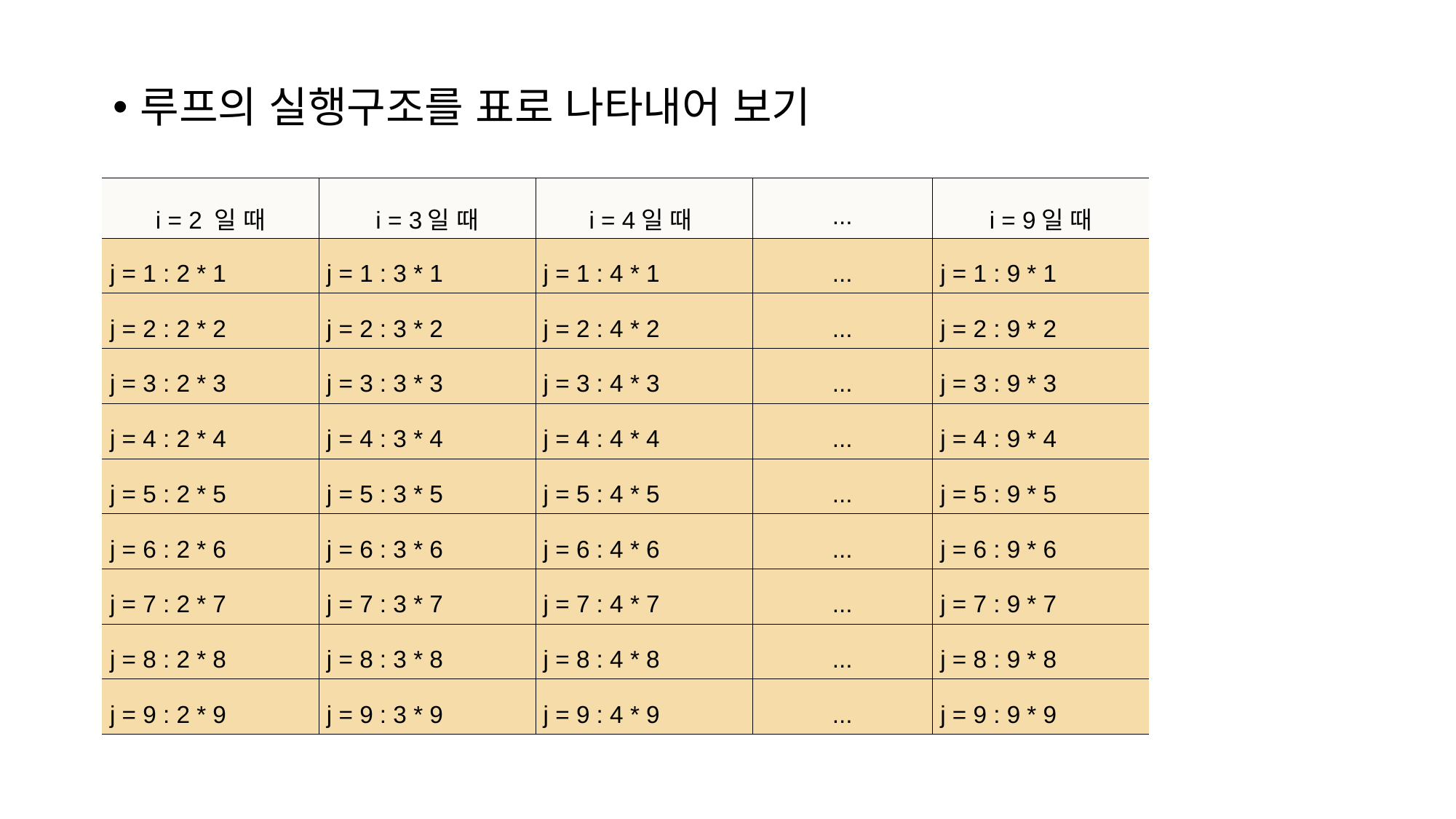

루프의 실행구조를 표로 나타내어 보기

| i = 2 일 때 | i = 3일 때 | i = 4일 때 | ... | i = 9일 때 |
| --- | --- | --- | --- | --- |
| j = 1 : 2 \* 1 | j = 1 : 3 \* 1 | j = 1 : 4 \* 1 | ... | j = 1 : 9 \* 1 |
| j = 2 : 2 \* 2 | j = 2 : 3 \* 2 | j = 2 : 4 \* 2 | ... | j = 2 : 9 \* 2 |
| j = 3 : 2 \* 3 | j = 3 : 3 \* 3 | j = 3 : 4 \* 3 | ... | j = 3 : 9 \* 3 |
| j = 4 : 2 \* 4 | j = 4 : 3 \* 4 | j = 4 : 4 \* 4 | ... | j = 4 : 9 \* 4 |
| j = 5 : 2 \* 5 | j = 5 : 3 \* 5 | j = 5 : 4 \* 5 | ... | j = 5 : 9 \* 5 |
| j = 6 : 2 \* 6 | j = 6 : 3 \* 6 | j = 6 : 4 \* 6 | ... | j = 6 : 9 \* 6 |
| j = 7 : 2 \* 7 | j = 7 : 3 \* 7 | j = 7 : 4 \* 7 | ... | j = 7 : 9 \* 7 |
| j = 8 : 2 \* 8 | j = 8 : 3 \* 8 | j = 8 : 4 \* 8 | ... | j = 8 : 9 \* 8 |
| j = 9 : 2 \* 9 | j = 9 : 3 \* 9 | j = 9 : 4 \* 9 | ... | j = 9 : 9 \* 9 |